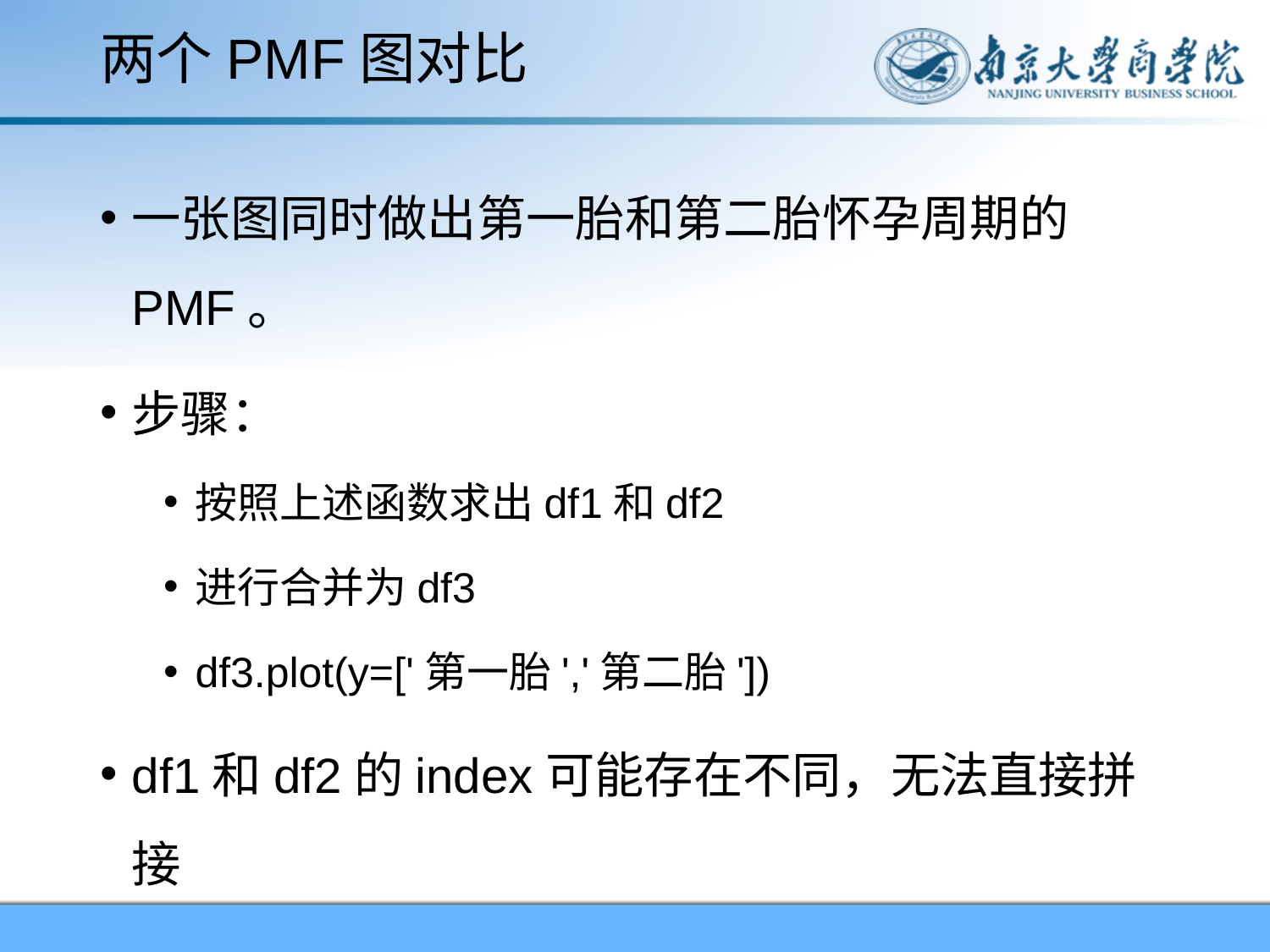

# 两个PMF图对比
一张图同时做出第一胎和第二胎怀孕周期的PMF。
步骤：
按照上述函数求出df1和df2
进行合并为df3
df3.plot(y=['第一胎','第二胎'])
df1和df2的index可能存在不同，无法直接拼接